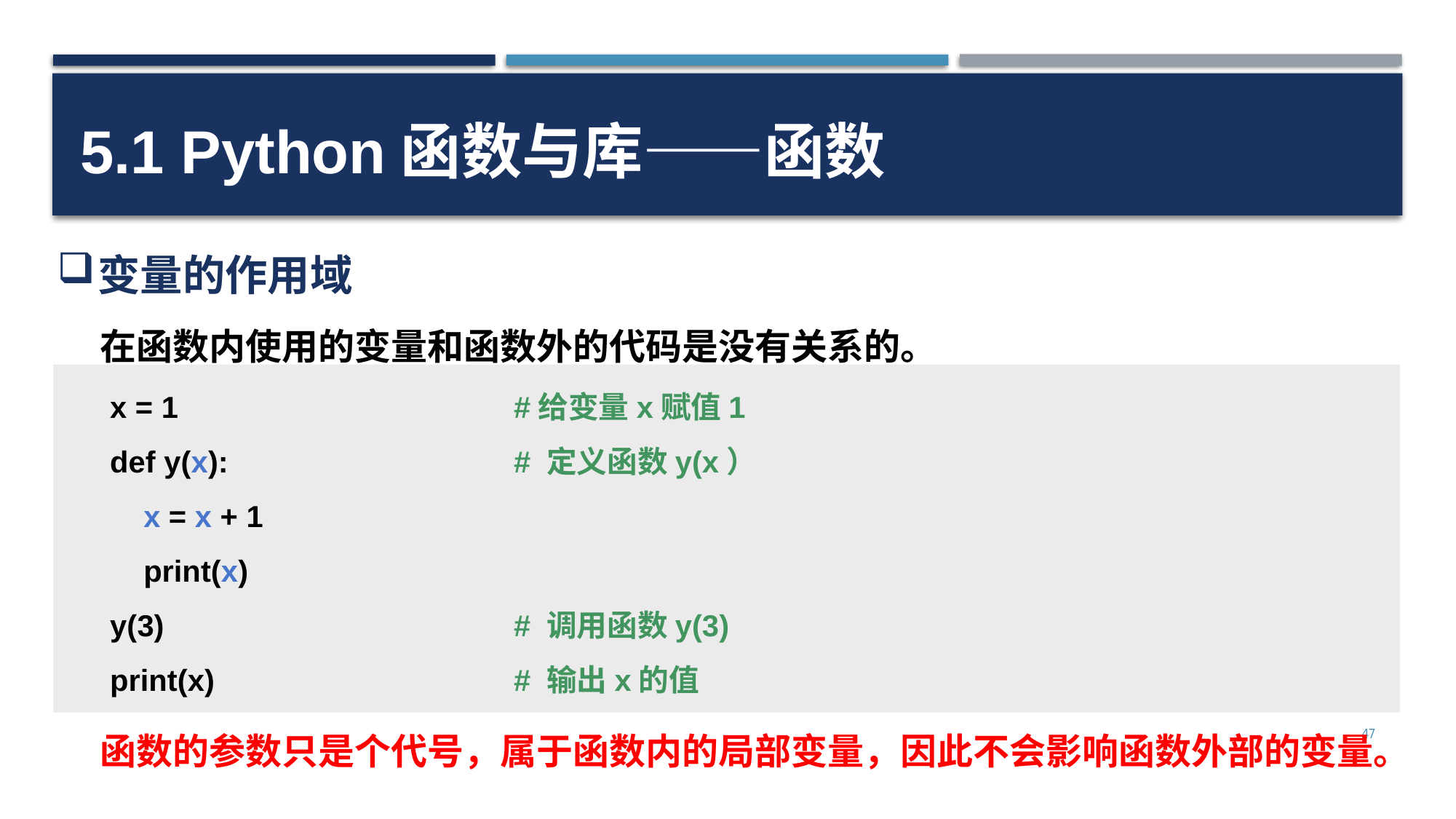

5.1 Python函数与库——函数
变量的作用域
在函数内使用的变量和函数外的代码是没有关系的。
x = 1
def y(x):
    x = x + 1
    print(x)
y(3)
print(x)

#给变量x赋值1
# 定义函数y(x）

# 调用函数y(3)
# 输出x的值
47
函数的参数只是个代号，属于函数内的局部变量，因此不会影响函数外部的变量。